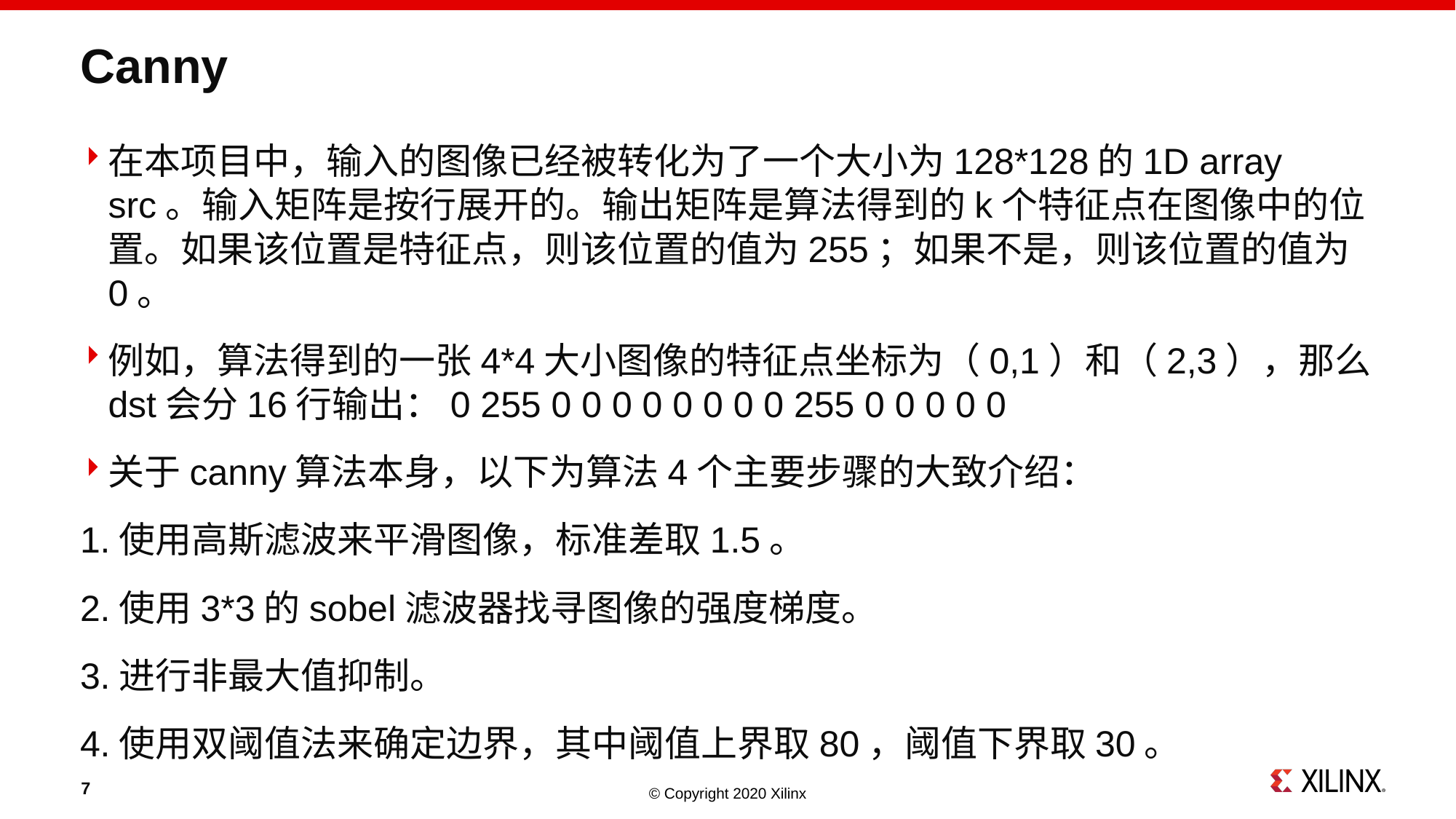

# Canny
在本项目中，输入的图像已经被转化为了一个大小为128*128的1D array src。输入矩阵是按行展开的。输出矩阵是算法得到的k个特征点在图像中的位置。如果该位置是特征点，则该位置的值为255；如果不是，则该位置的值为0。
例如，算法得到的一张4*4大小图像的特征点坐标为（0,1）和（2,3），那么dst会分16行输出：0 255 0 0 0 0 0 0 0 0 255 0 0 0 0 0
关于canny算法本身，以下为算法4个主要步骤的大致介绍：
1.使用高斯滤波来平滑图像，标准差取1.5。
2.使用3*3的sobel滤波器找寻图像的强度梯度。
3.进行非最大值抑制。
4.使用双阈值法来确定边界，其中阈值上界取80，阈值下界取30。
7